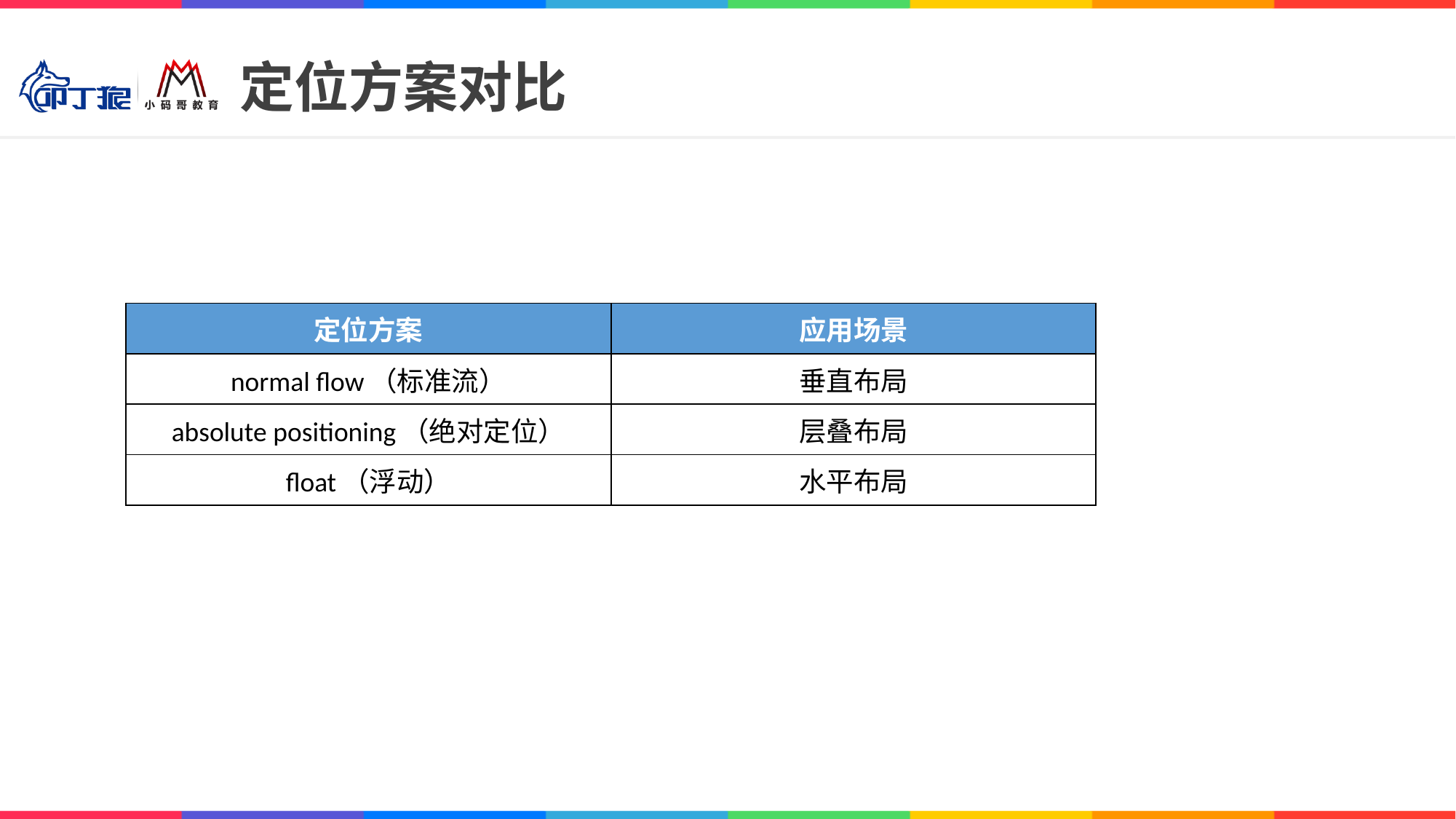

# 定位方案对比
| 定位方案 | 应用场景 |
| --- | --- |
| normal flow（标准流） | 垂直布局 |
| absolute positioning（绝对定位） | 层叠布局 |
| float（浮动） | 水平布局 |